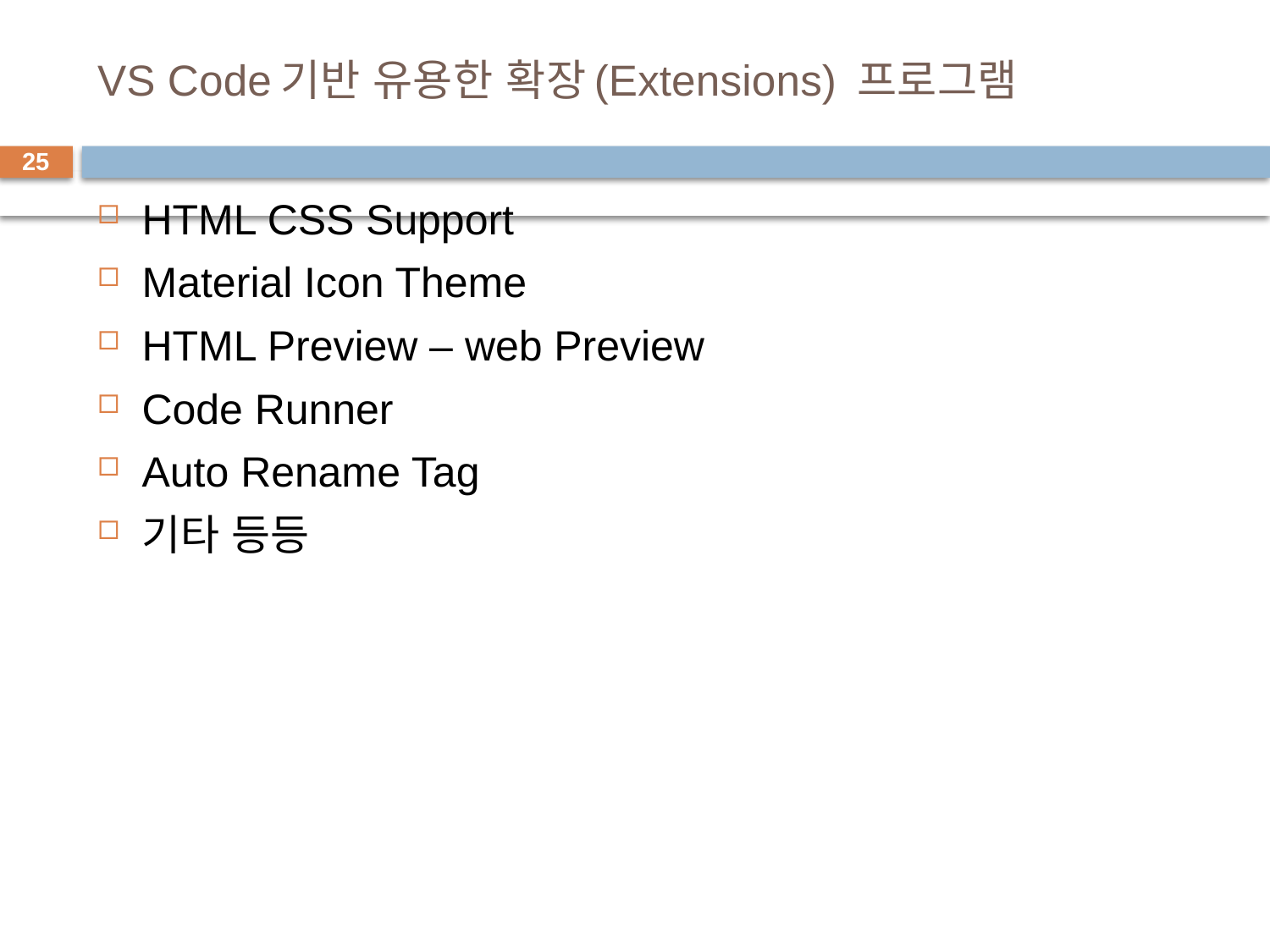

# VS Code기반 유용한 확장(Extensions) 프로그램
25
HTML CSS Support
Material Icon Theme
HTML Preview – web Preview
Code Runner
Auto Rename Tag
기타 등등